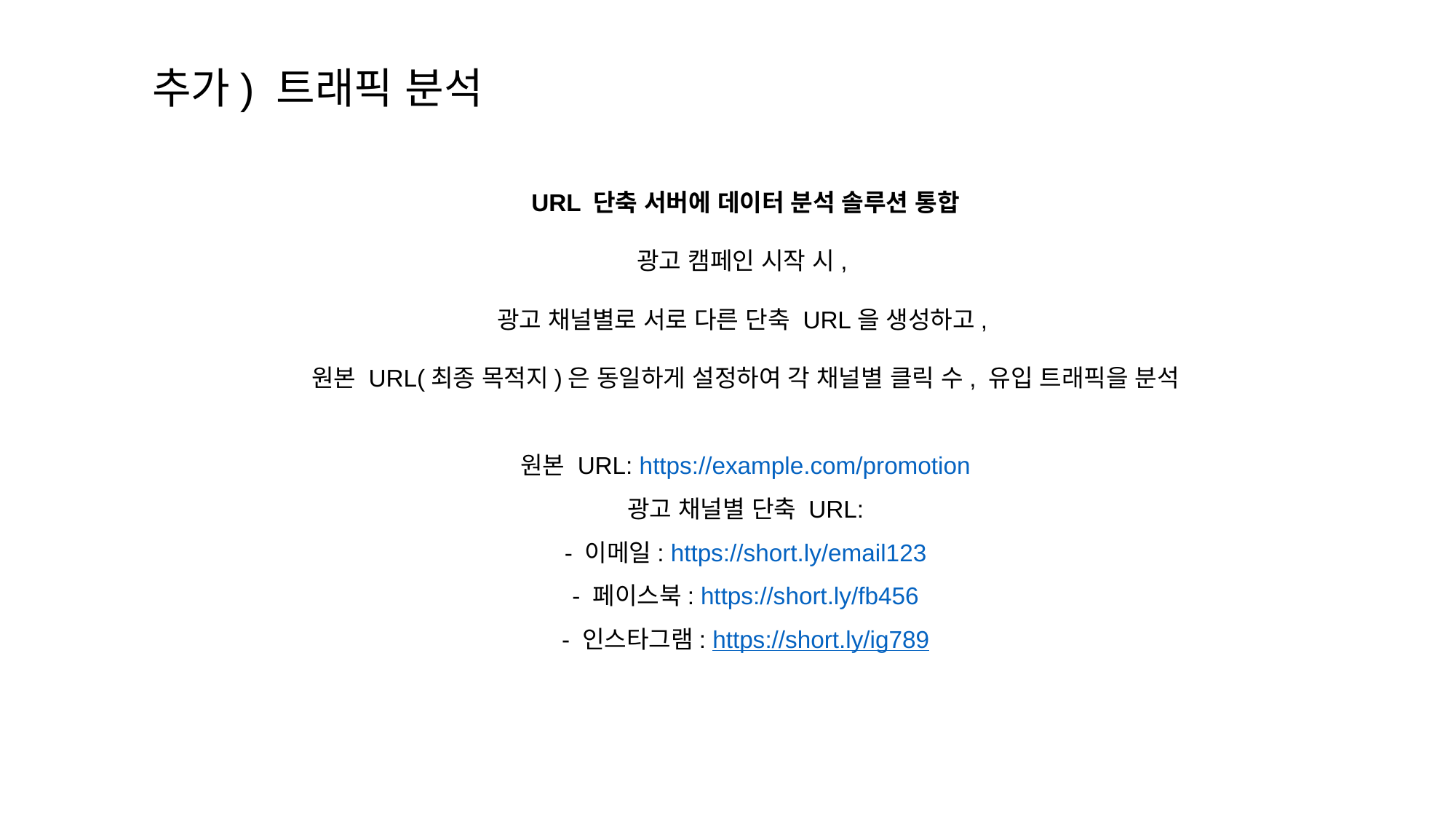

추가) 트래픽 분석
URL 단축 서버에 데이터 분석 솔루션 통합
광고 캠페인 시작 시,
광고 채널별로 서로 다른 단축 URL을 생성하고,
원본 URL(최종 목적지)은 동일하게 설정하여 각 채널별 클릭 수, 유입 트래픽을 분석

원본 URL: https://example.com/promotion
광고 채널별 단축 URL:
- 이메일: https://short.ly/email123
- 페이스북: https://short.ly/fb456
- 인스타그램: https://short.ly/ig789